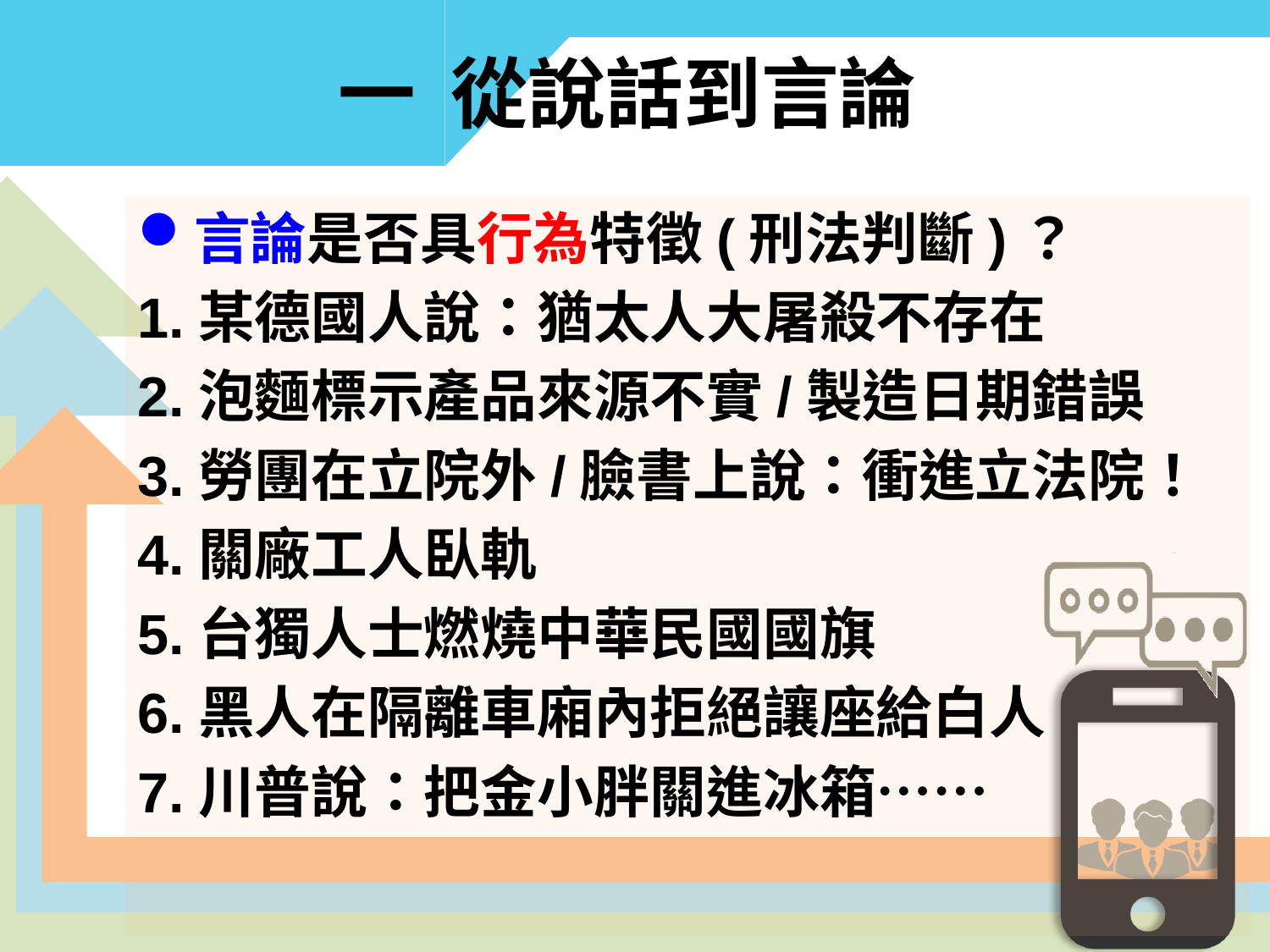

# 一  從說話到言論
言論是否具行為特徵(刑法判斷)？
1.某德國人說：猶太人大屠殺不存在
2.泡麵標示產品來源不實/製造日期錯誤
3.勞團在立院外/臉書上說：衝進立法院！
4.關廠工人臥軌
5.台獨人士燃燒中華民國國旗
6.黑人在隔離車廂內拒絕讓座給白人
7.川普說：把金小胖關進冰箱……